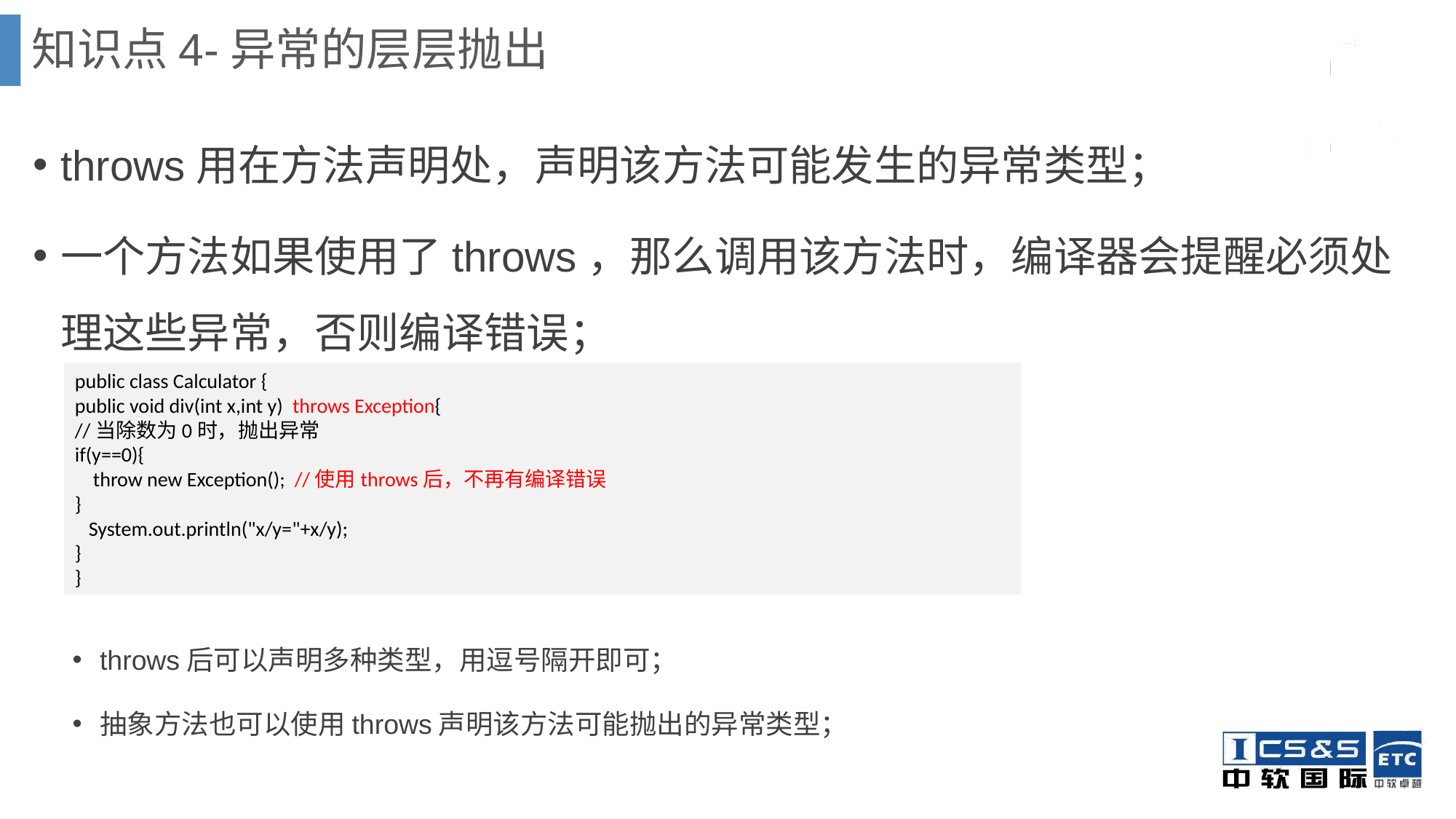

# 知识点4-异常的层层抛出
throws用在方法声明处，声明该方法可能发生的异常类型；
一个方法如果使用了throws，那么调用该方法时，编译器会提醒必须处理这些异常，否则编译错误；

public class Calculator {
public void div(int x,int y)  throws Exception{
//当除数为0时，抛出异常
if(y==0){
    throw new Exception();  //使用throws后，不再有编译错误
}
   System.out.println("x/y="+x/y);
}
}
throws后可以声明多种类型，用逗号隔开即可；
抽象方法也可以使用throws声明该方法可能抛出的异常类型；